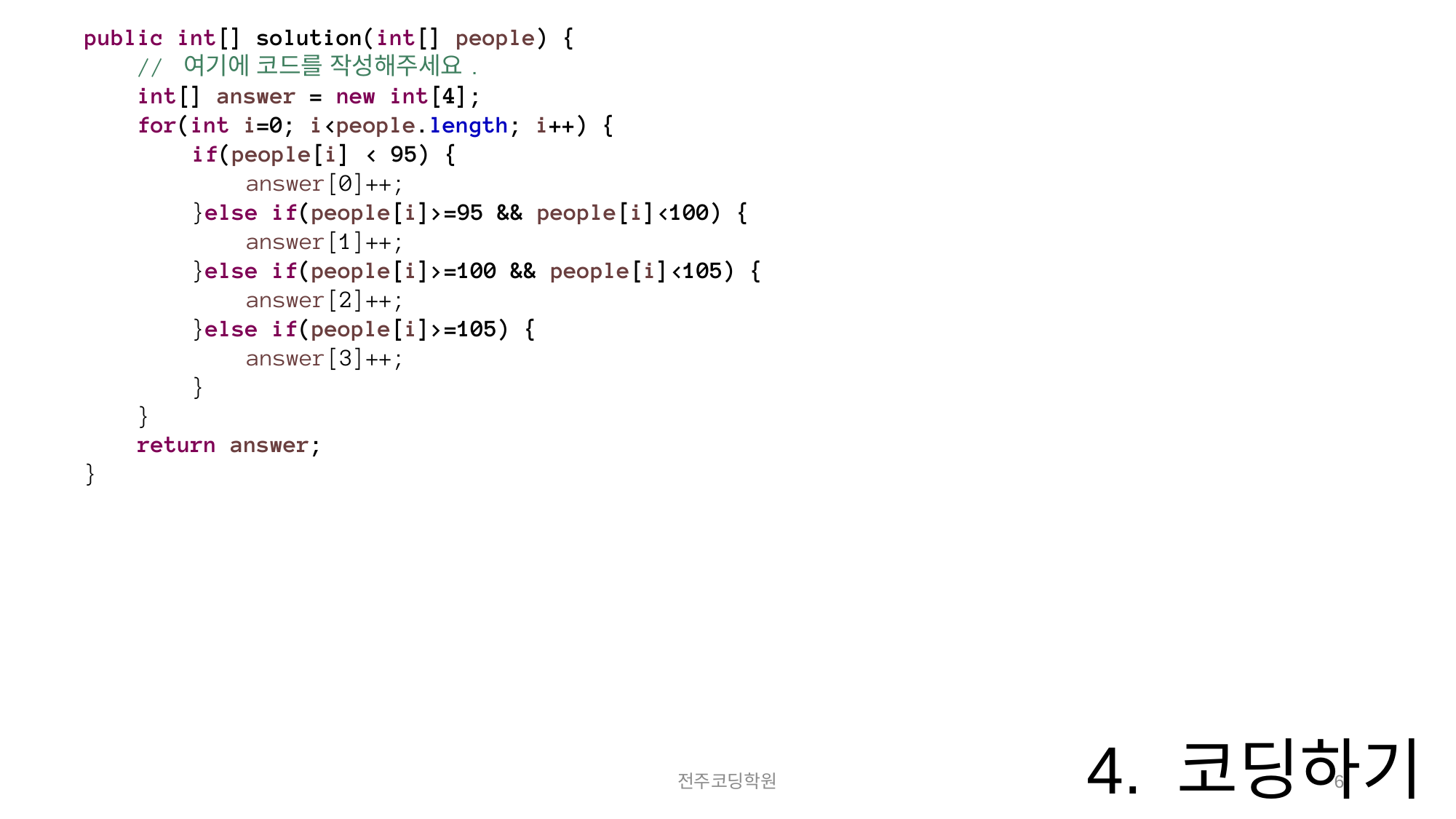

public int[] solution(int[] people) {
        // 여기에 코드를 작성해주세요.
        int[] answer = new int[4];
        for(int i=0; i<people.length; i++) {
        if(people[i] < 95) {
        answer[0]++;
        }else if(people[i]>=95 && people[i]<100) {
        answer[1]++;
        }else if(people[i]>=100 && people[i]<105) {
        answer[2]++;
        }else if(people[i]>=105) {
        answer[3]++;
        }
        }
        return answer;
    }

# 4. 코딩하기
전주코딩학원
6